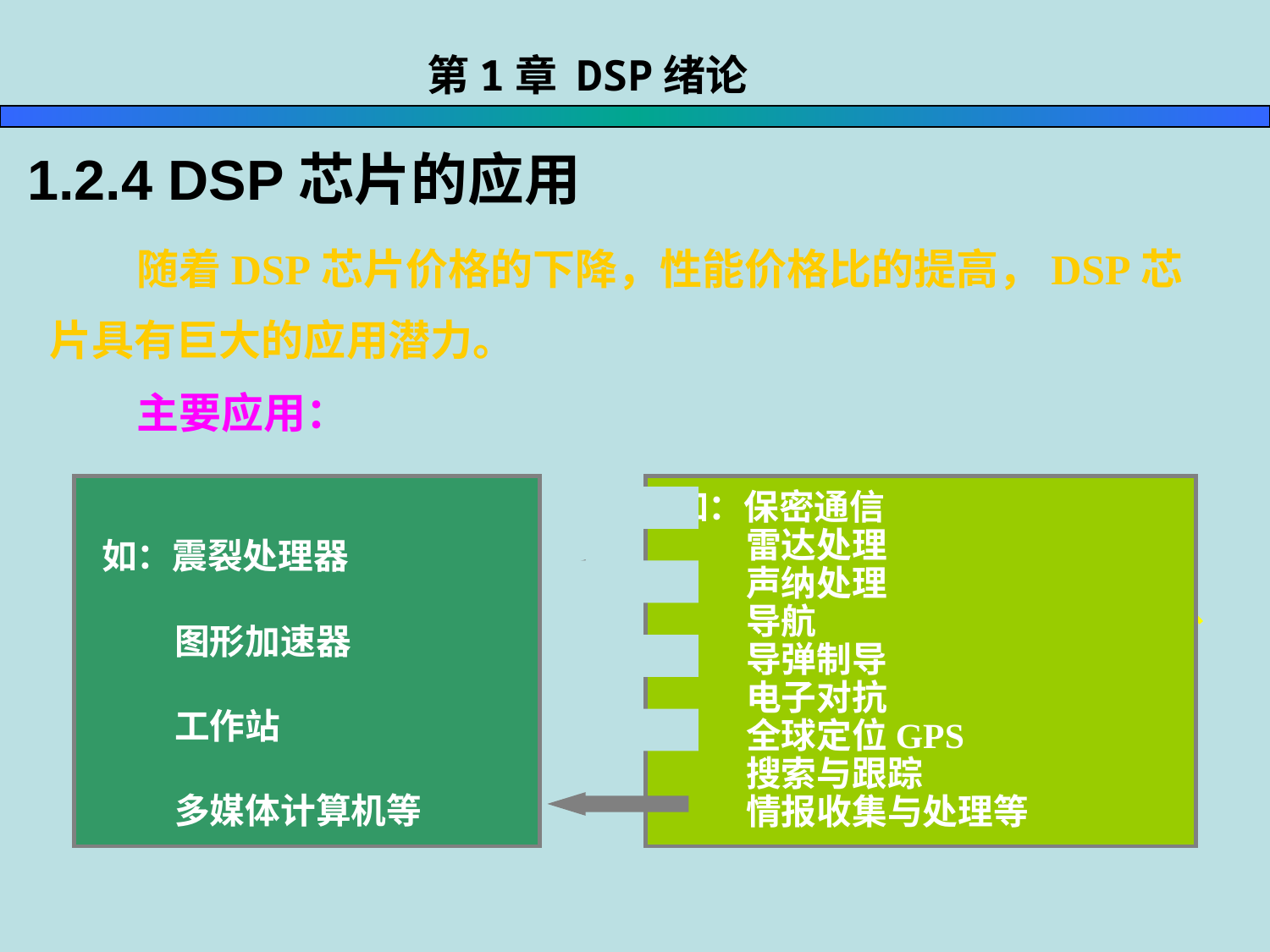

第1章 DSP绪论

1.2.4 DSP芯片的应用
        随着DSP芯片价格的下降，性能价格比的提高，DSP芯片具有巨大的应用潜力。
        主要应用：
            1. 信号处理
            2. 通        信
            3. 语        音
            4. 图像处理
            5. 军        事
            6. 仪器仪表
            7. 自动控制
            8. 医疗工程
            9. 家用电器
          10. 计  算  机
如：频谱分析、函数发生、
        数据采集、锁相环、
        模态分析、暂态分析、
        石油/地质勘探、
        地震预测与处理等；
如：引擎控制
        声        控
        发动机控制
        自动驾驶
        机器人控制
        磁盘/光盘伺服控制
        神经网络控制等
如：助听器
        X-射线扫描
        心电图/脑电图
        超声设备
        核磁共振
        诊断工具
        病人监护等
如：高保真音响
        音乐合成
        音调控制
        玩具与游戏
        数字电话/电视
        高清晰度电视HDTV
        变频空调
        机顶盒等
如：震裂处理器
        图形加速器
        工作站
        多媒体计算机等
如：数字滤波、自适应滤波、
        快速傅氏变换、Hilbert变换、
        相关运算、频谱分析、
        卷    积、模式匹配、
        窗函数、波形产生等；
如：调制解调器、自适应均衡、
        数据加密、数据压缩、
        回波抵消、多路复用、
        传真、扩频通信、
        移动通信、纠错编译码、
        可视电话、路由器等；
如：语音编码、语音合成、
        语音识别、语音增强、
        语音邮件、语音存储、
        文本—语音转换等；
如：二维和三维图形处理、
        图像压缩与传输、
        图像鉴别、图像增强、
        图像转换、模式识别、
        动画、电子地图、
        机器人视觉等；
如：保密通信
        雷达处理
        声纳处理
        导航
        导弹制导
        电子对抗
        全球定位GPS
        搜索与跟踪
        情报收集与处理等

27